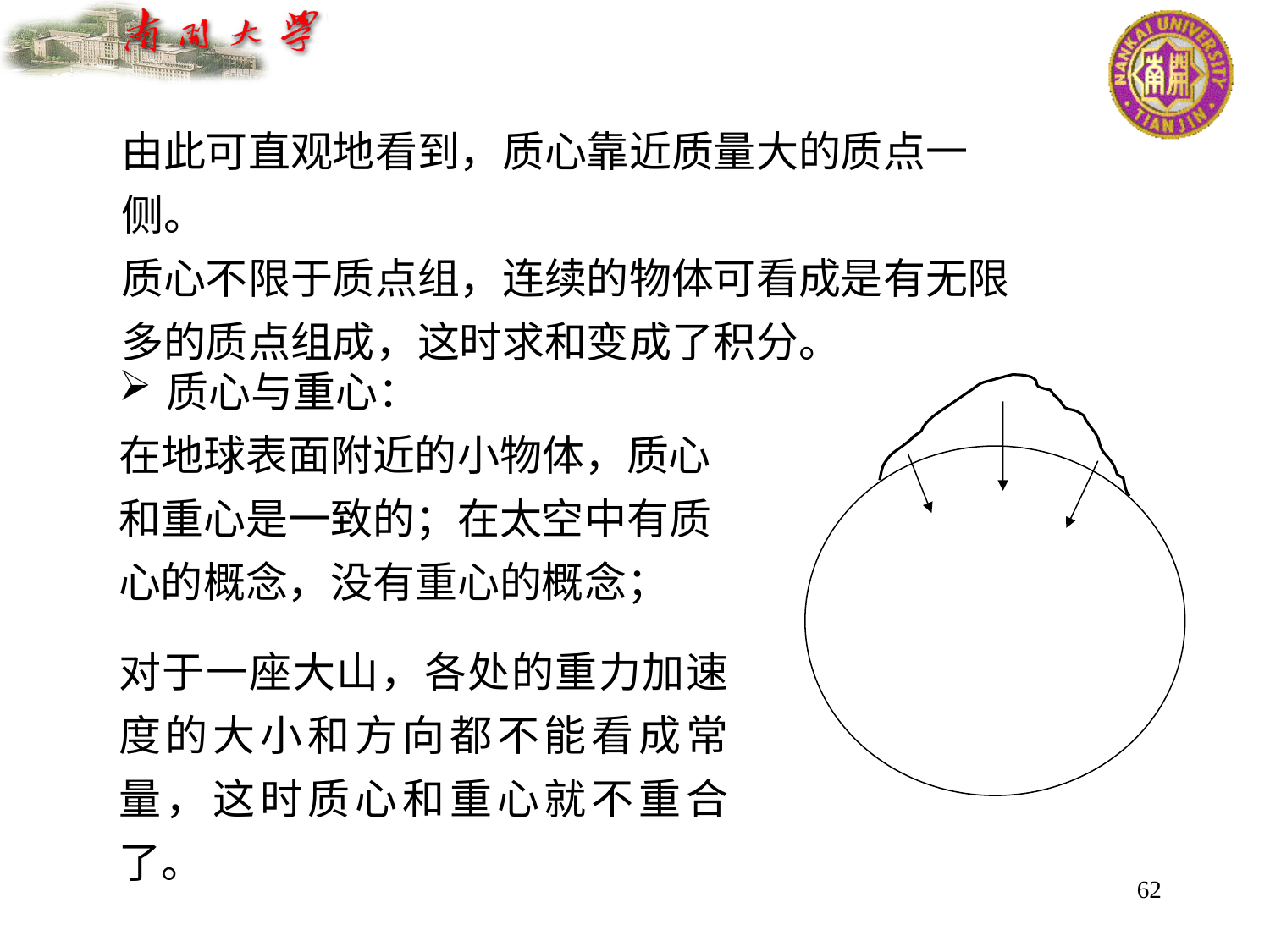

由此可直观地看到，质心靠近质量大的质点一侧。
质心不限于质点组，连续的物体可看成是有无限多的质点组成，这时求和变成了积分。
质心与重心：
在地球表面附近的小物体，质心和重心是一致的；在太空中有质心的概念，没有重心的概念；

对于一座大山，各处的重力加速度的大小和方向都不能看成常量，这时质心和重心就不重合了。
62